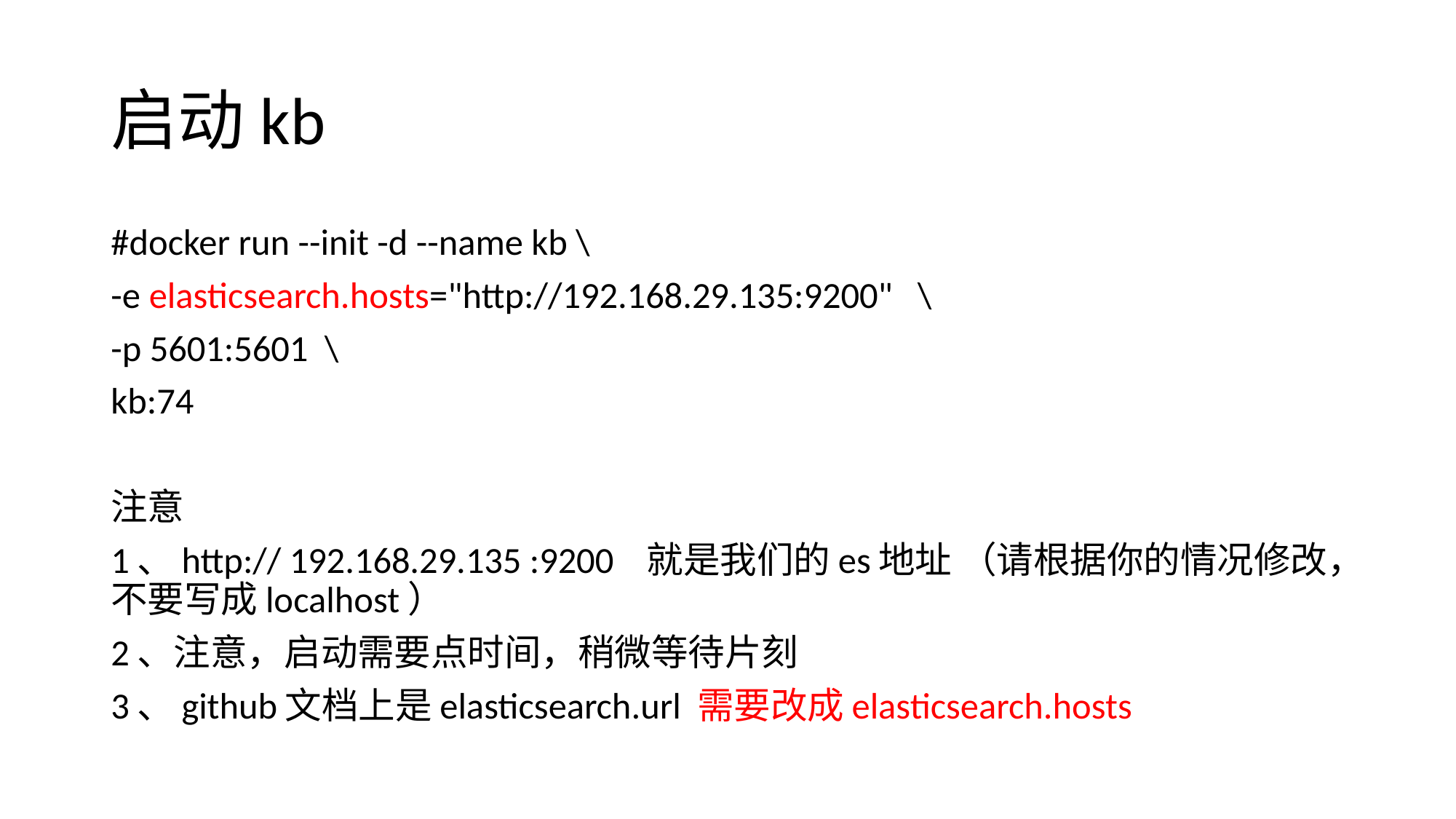

# 启动kb
#docker run --init -d --name kb \
-e elasticsearch.hosts="http://192.168.29.135:9200"   \
-p 5601:5601  \
kb:74

注意
1、http:// 192.168.29.135 :9200   就是我们的es地址 （请根据你的情况修改，不要写成localhost）
2、注意，启动需要点时间，稍微等待片刻
3、github文档上是elasticsearch.url 需要改成elasticsearch.hosts